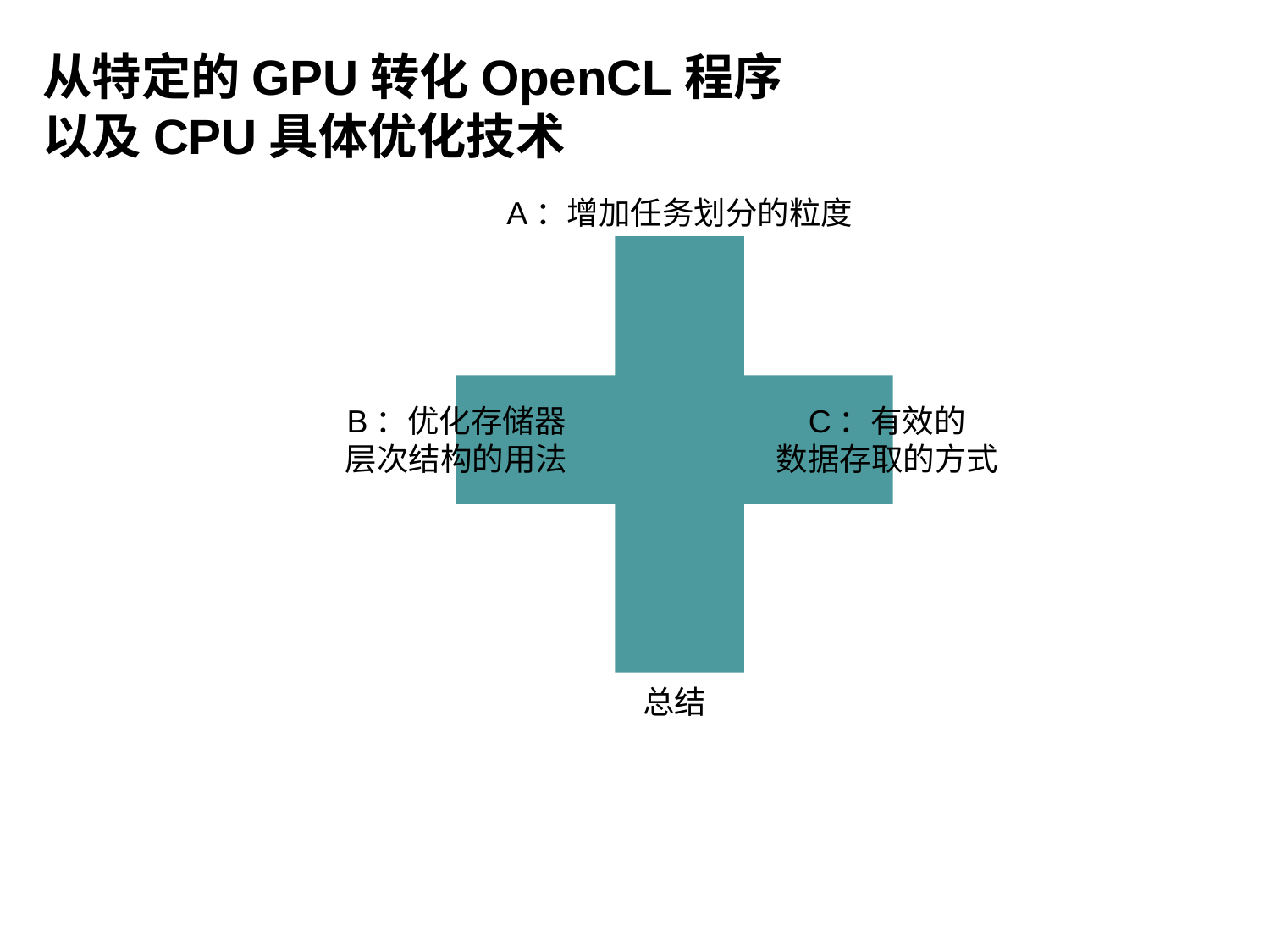

从特定的GPU转化OpenCL程序
以及CPU具体优化技术
A：增加任务划分的粒度

点击添加文本
B：优化存储器
层次结构的用法
C：有效的
数据存取的方式
点击添加文本
点击添加文本
总结
点击添加文本